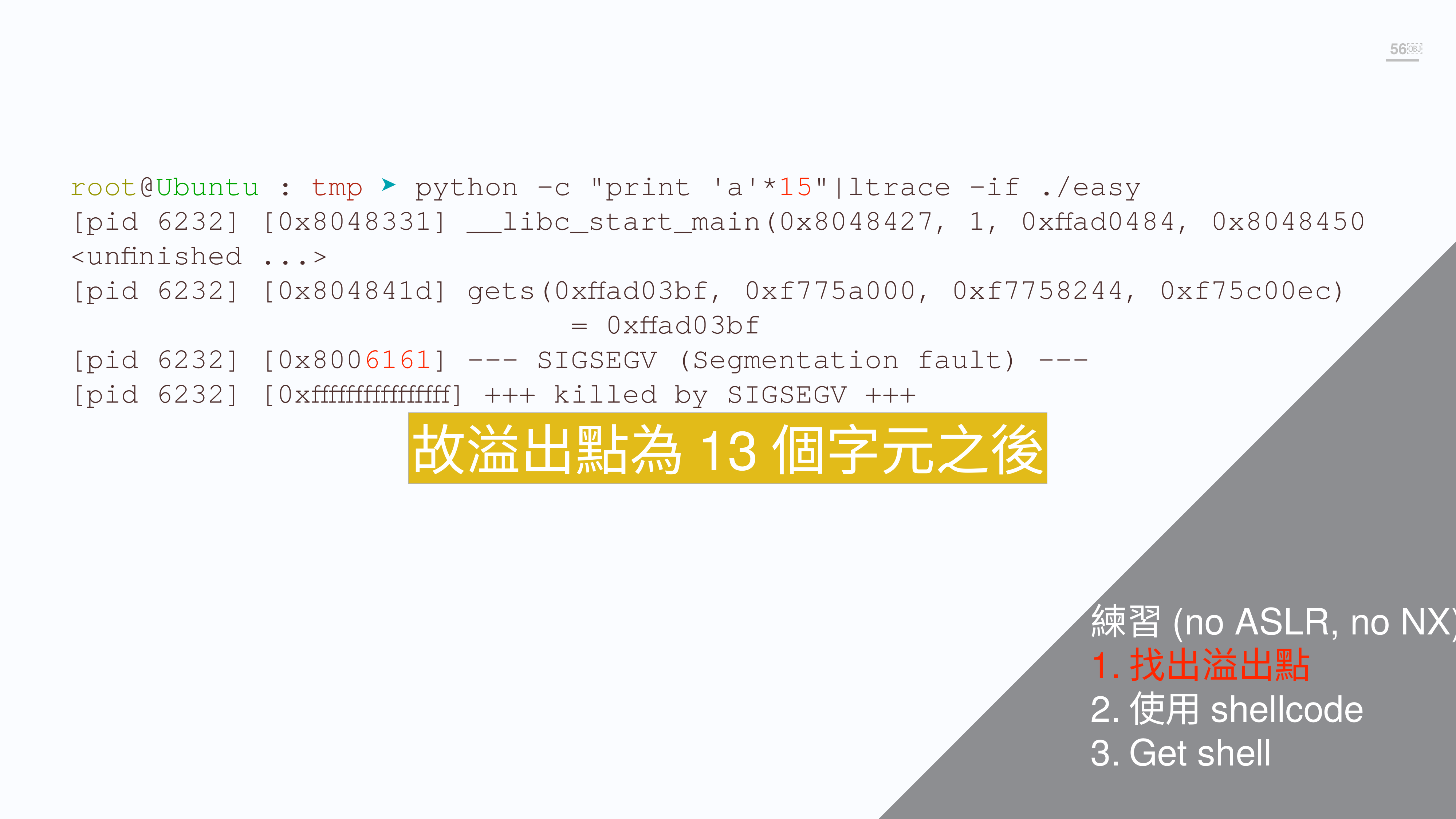

56￼
root@Ubuntu : tmp ➤ python -c "print 'a'*15"|ltrace -if ./easy
[pid 6232] [0x8048331] __libc_start_main(0x8048427, 1, 0xffad0484, 0x8048450 <unfinished ...>
[pid 6232] [0x804841d] gets(0xffad03bf, 0xf775a000, 0xf7758244, 0xf75c00ec)                                = 0xffad03bf
[pid 6232] [0x8006161] --- SIGSEGV (Segmentation fault) ---
[pid 6232] [0xffffffffffffffff] +++ killed by SIGSEGV +++
故溢出點為13個字元之後
EIP低2byte為0x61！
練習(no ASLR, no NX)
找出溢出點
使用shellcode
Get shell